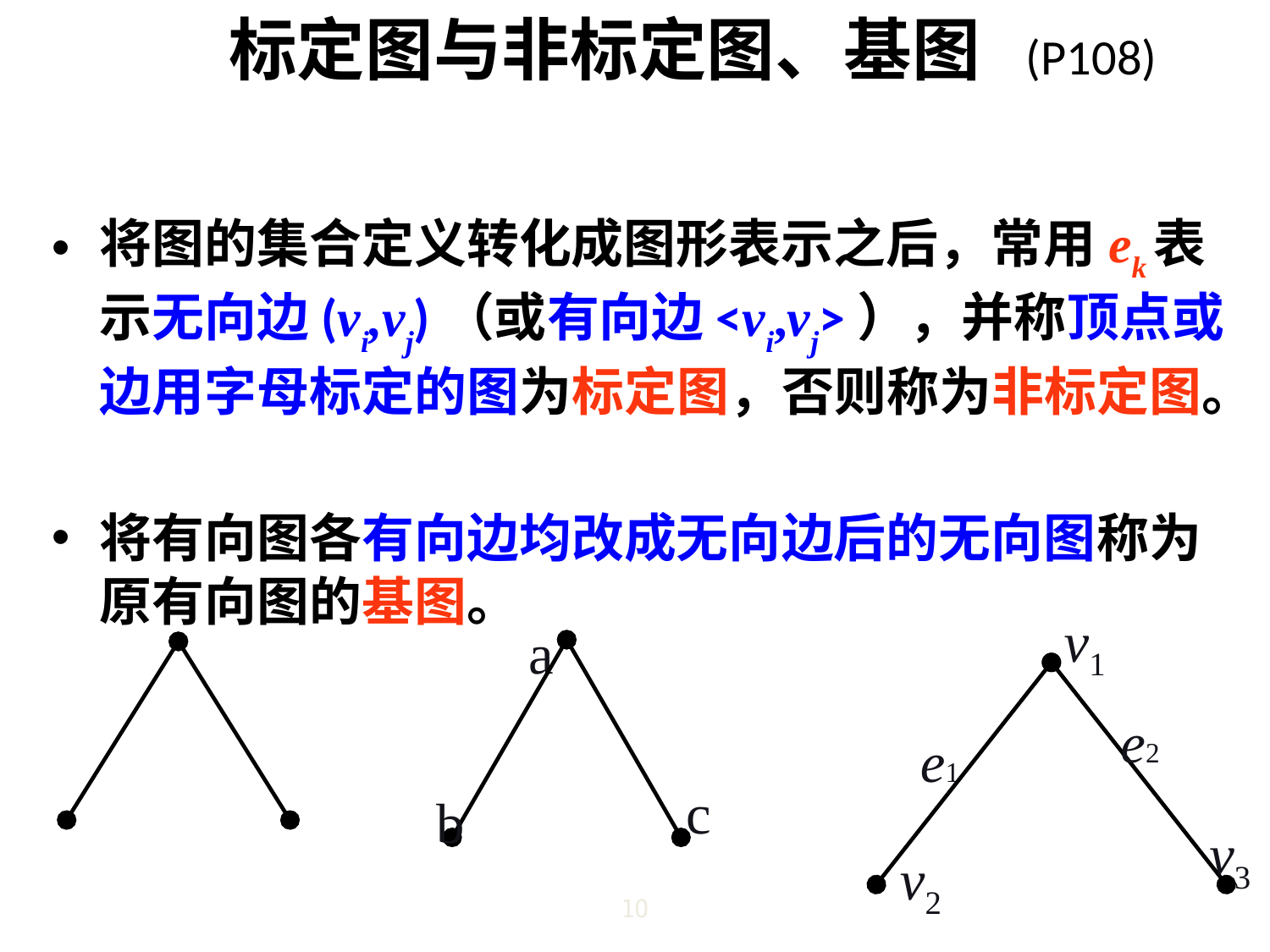

# 标定图与非标定图、基图  (P108)

将图的集合定义转化成图形表示之后，常用ek表示无向边(vi,vj)（或有向边<vi,vj>），并称顶点或边用字母标定的图为标定图，否则称为非标定图。

将有向图各有向边均改成无向边后的无向图称为原有向图的基图。
v1
a

c
b

e1
v3

e2
v2
10